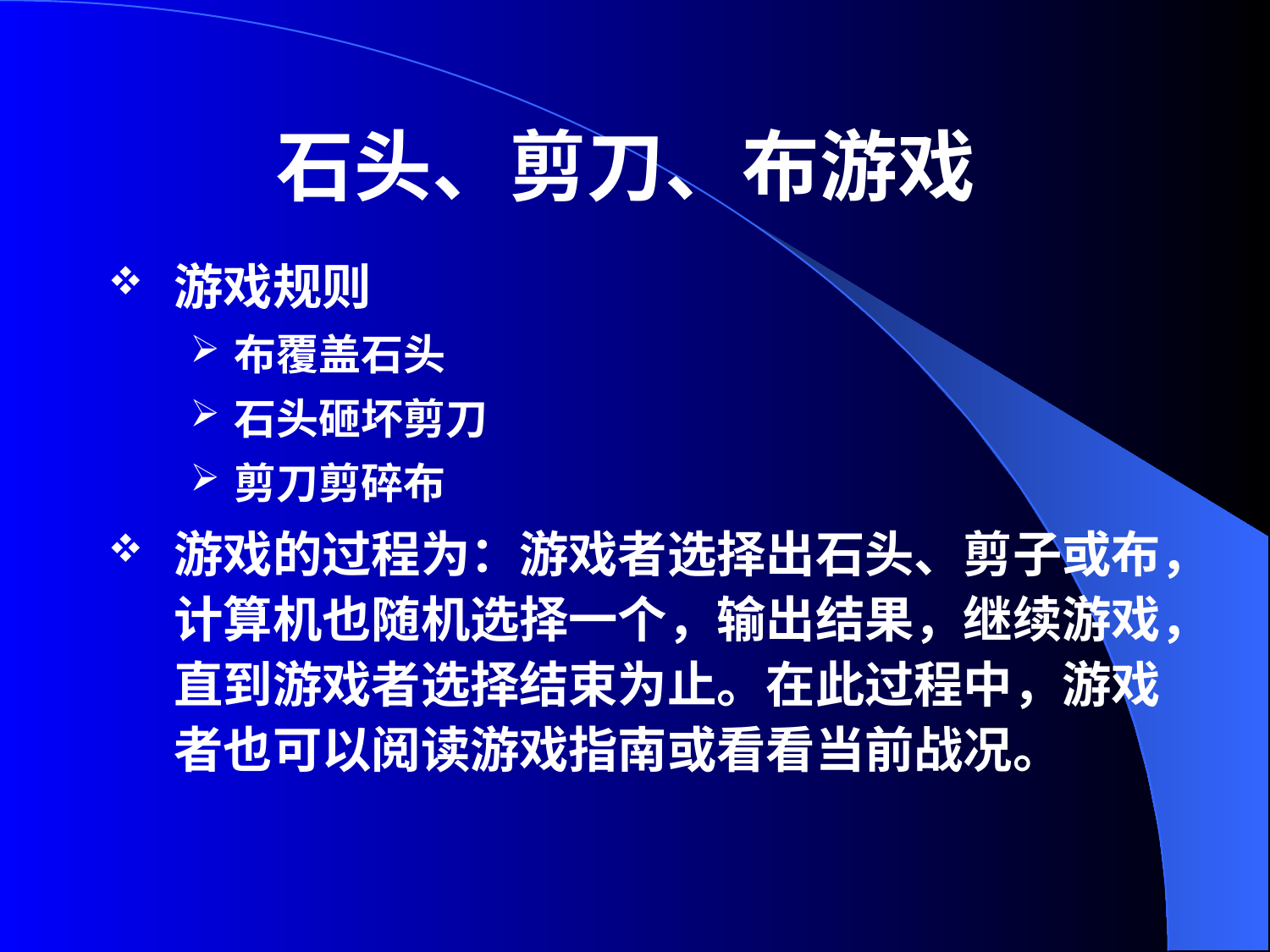

# 石头、剪刀、布游戏
游戏规则
布覆盖石头
石头砸坏剪刀
剪刀剪碎布
游戏的过程为：游戏者选择出石头、剪子或布，计算机也随机选择一个，输出结果，继续游戏，直到游戏者选择结束为止。在此过程中，游戏者也可以阅读游戏指南或看看当前战况。